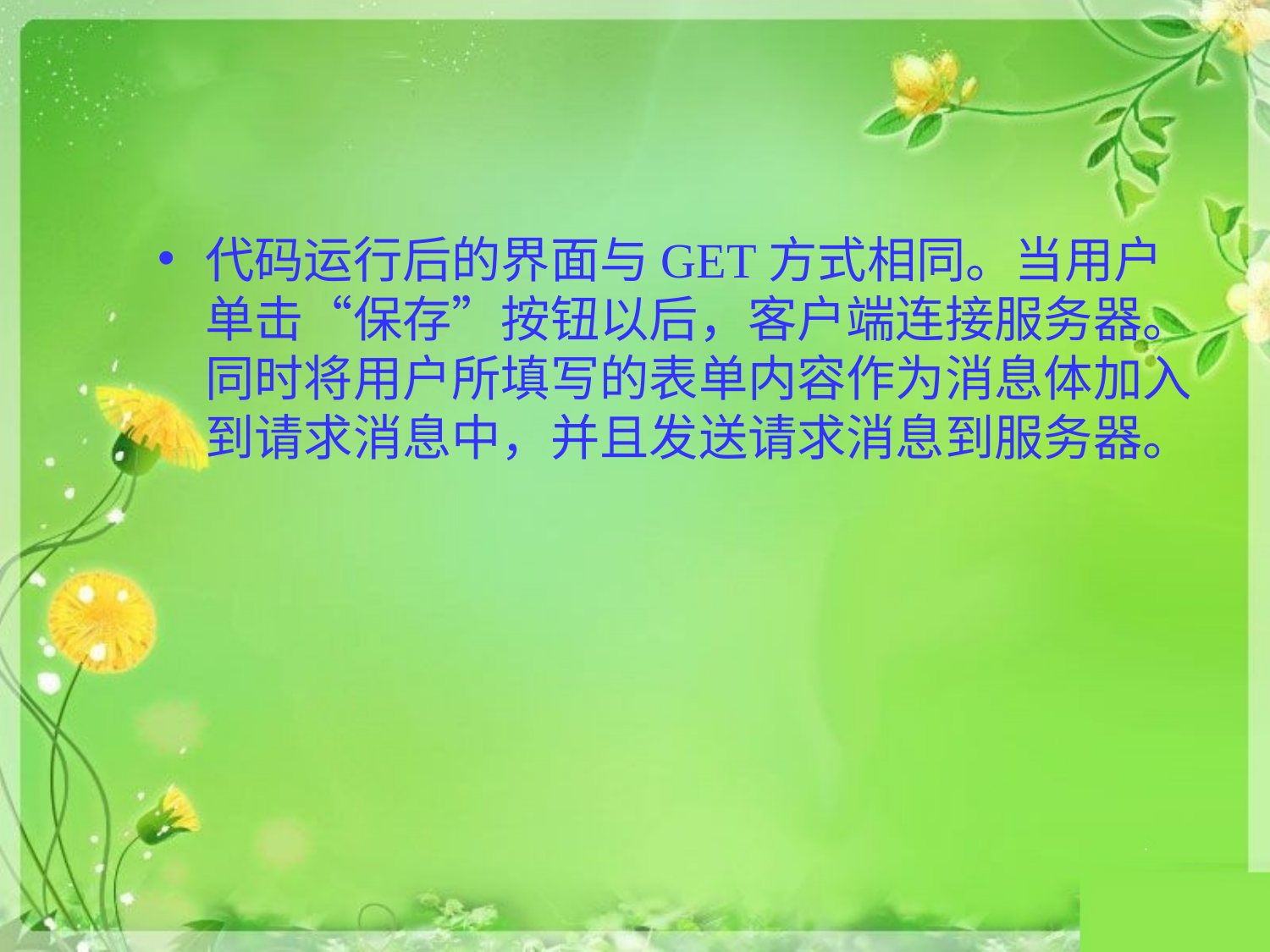

#
代码运行后的界面与GET方式相同。当用户单击“保存”按钮以后，客户端连接服务器。同时将用户所填写的表单内容作为消息体加入到请求消息中，并且发送请求消息到服务器。